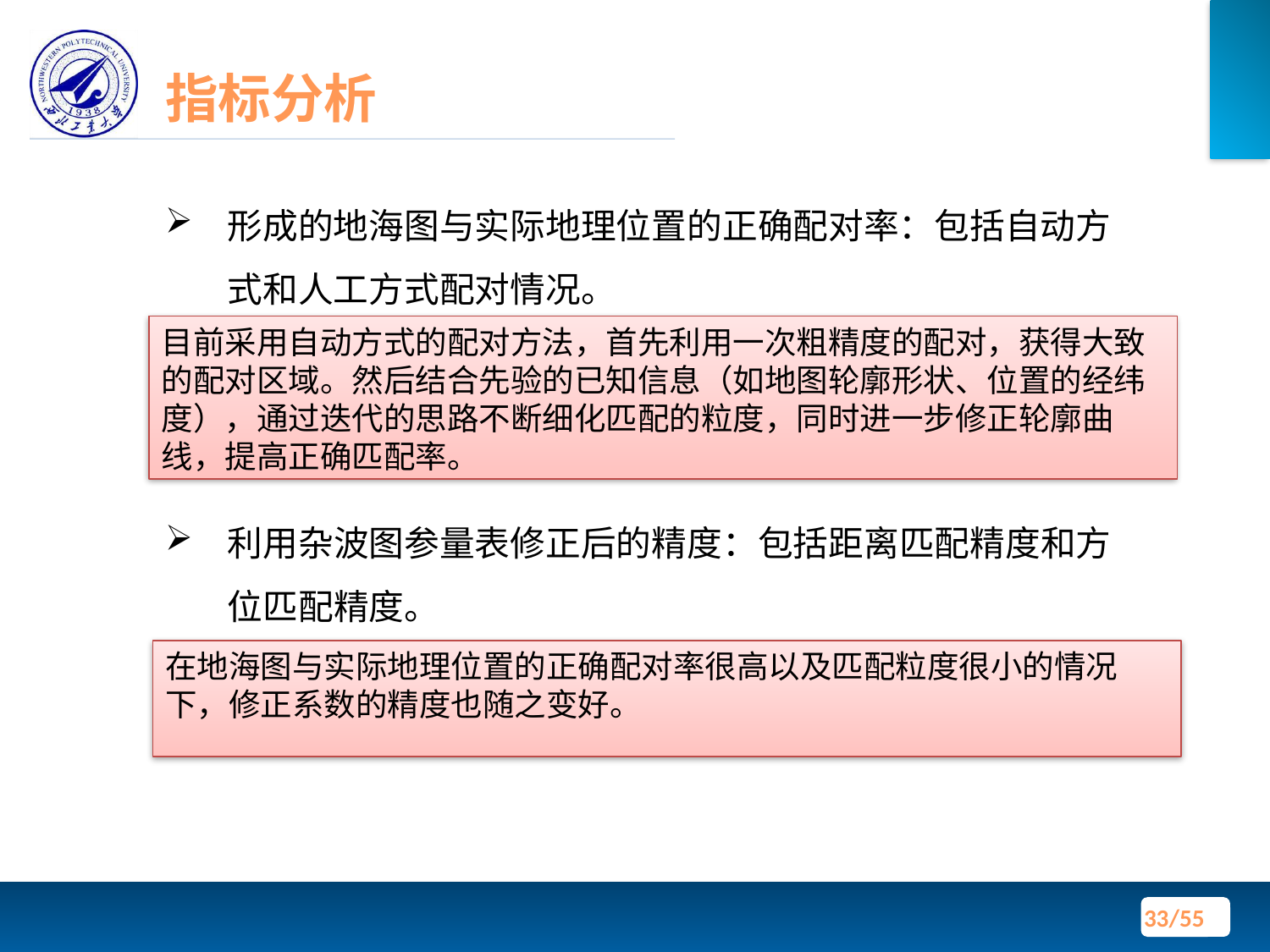

指标分析

形成的地海图与实际地理位置的正确配对率：包括自动方式和人工方式配对情况。

利用杂波图参量表修正后的精度：包括距离匹配精度和方位匹配精度。
目前采用自动方式的配对方法，首先利用一次粗精度的配对，获得大致的配对区域。然后结合先验的已知信息（如地图轮廓形状、位置的经纬度），通过迭代的思路不断细化匹配的粒度，同时进一步修正轮廓曲线，提高正确匹配率。
在地海图与实际地理位置的正确配对率很高以及匹配粒度很小的情况下，修正系数的精度也随之变好。
33/55